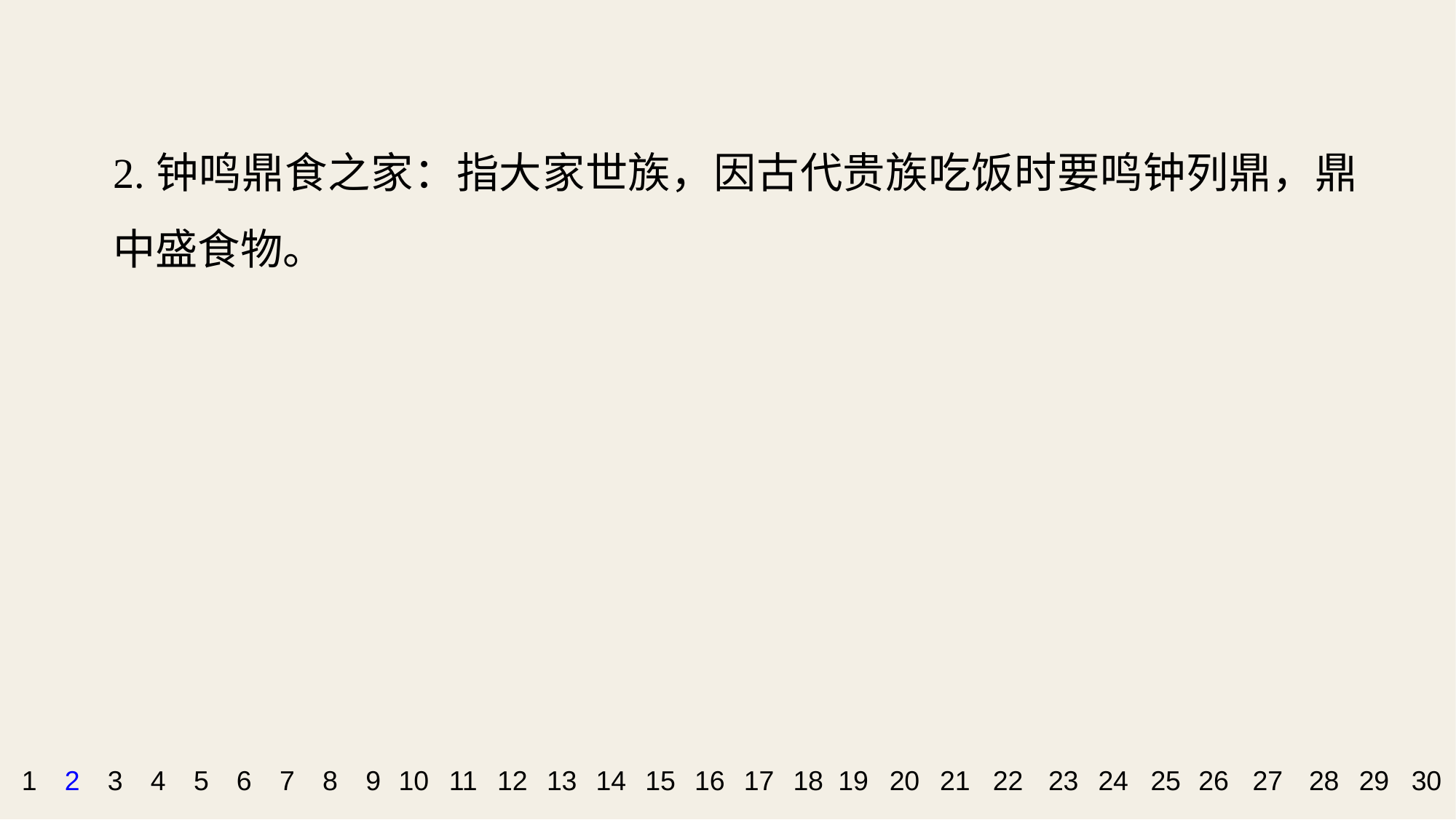

2.钟鸣鼎食之家：指大家世族，因古代贵族吃饭时要鸣钟列鼎，鼎中盛食物。
1
2
3
4
5
6
7
8
9
10
11
12
13
14
15
16
17
18
19
20
21
22
23
24
25
26
27
28
29
30